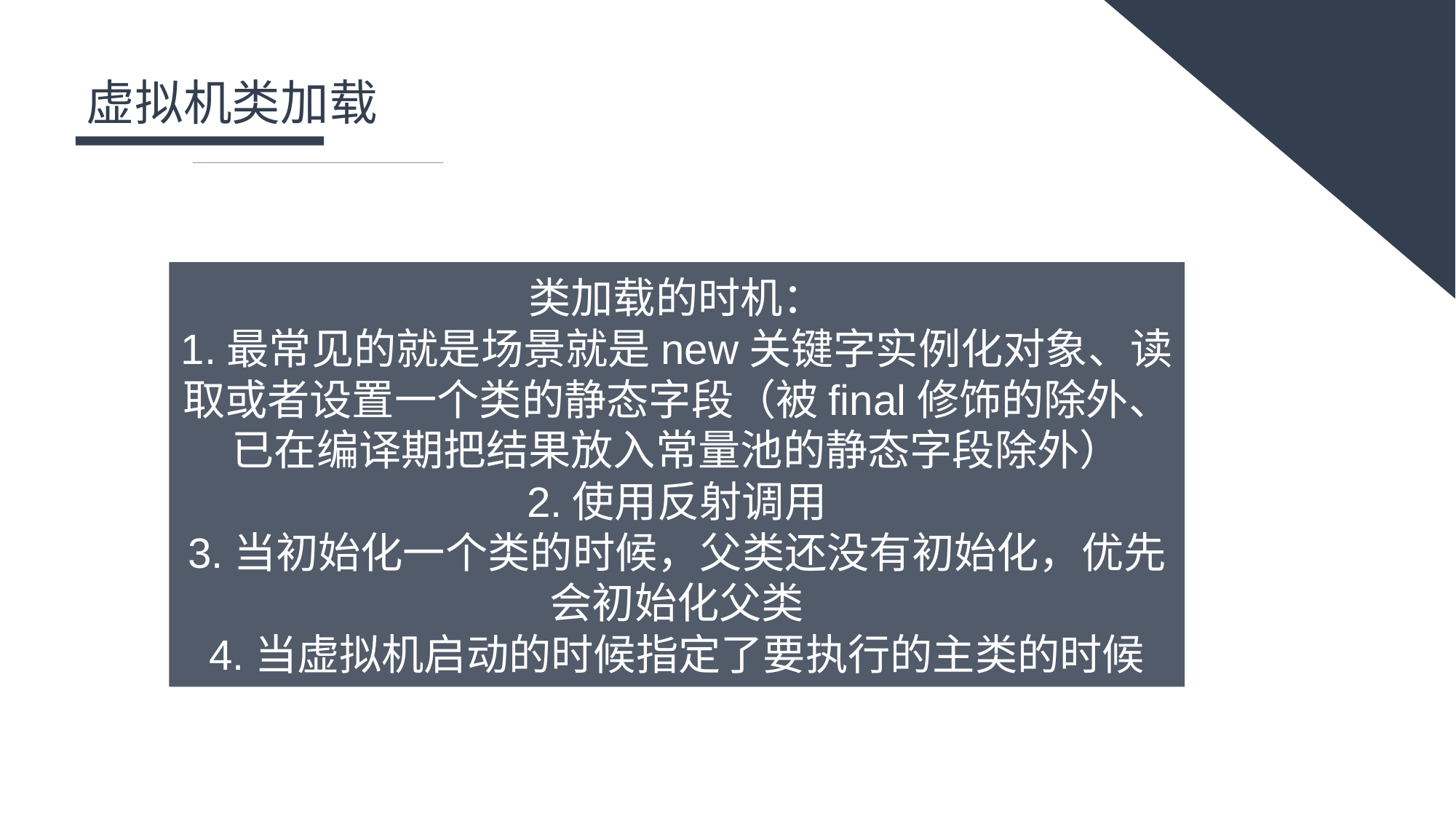

虚拟机类加载

类加载的时机：
1.最常见的就是场景就是new关键字实例化对象、读取或者设置一个类的静态字段（被final修饰的除外、已在编译期把结果放入常量池的静态字段除外）
2.使用反射调用
3.当初始化一个类的时候，父类还没有初始化，优先会初始化父类
4.当虚拟机启动的时候指定了要执行的主类的时候